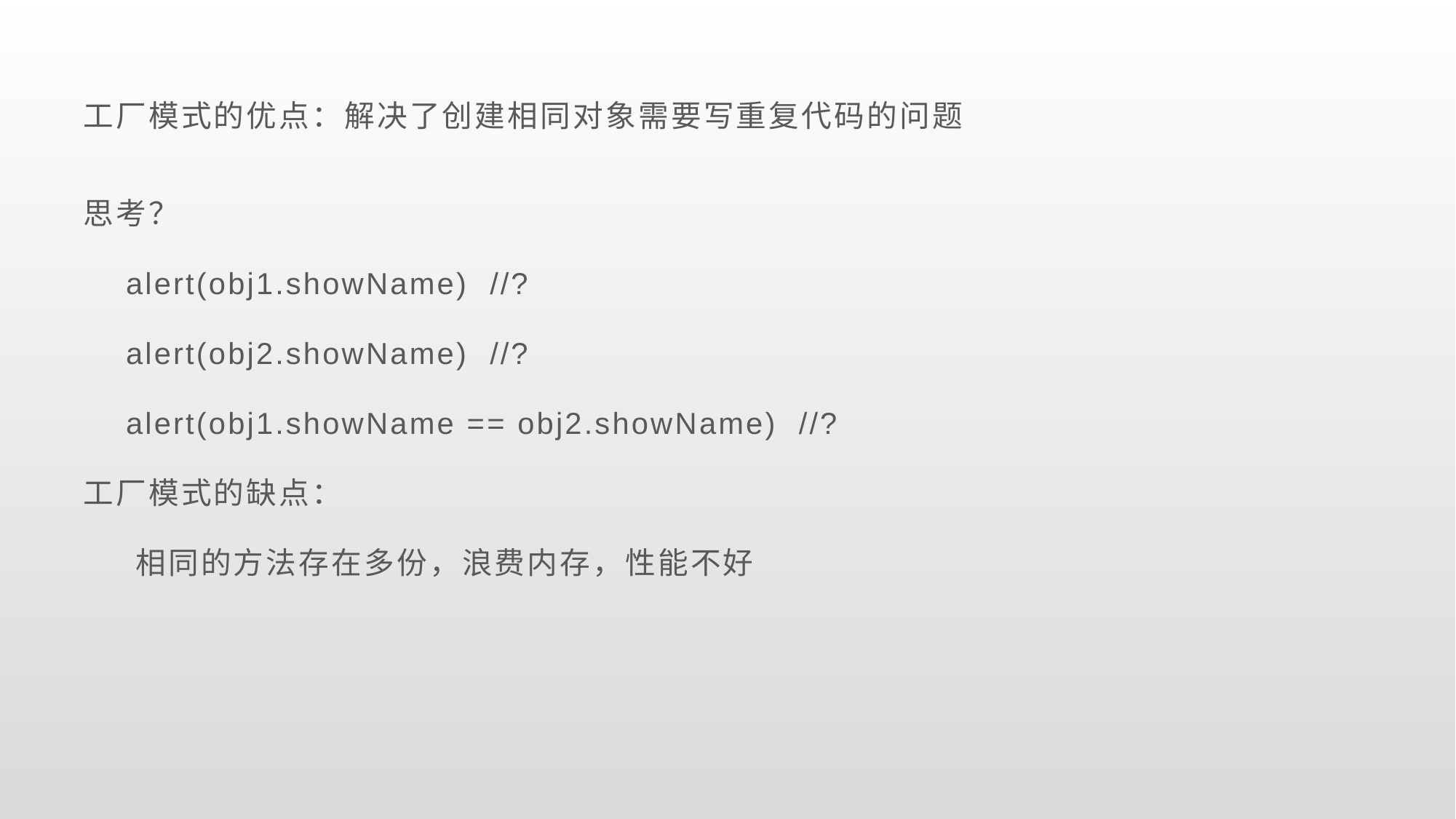

# 工厂模式的优点：解决了创建相同对象需要写重复代码的问题
思考？
    alert(obj1.showName)  //?
    alert(obj2.showName)  //?
    alert(obj1.showName == obj2.showName)  //?
工厂模式的缺点：
     相同的方法存在多份，浪费内存，性能不好